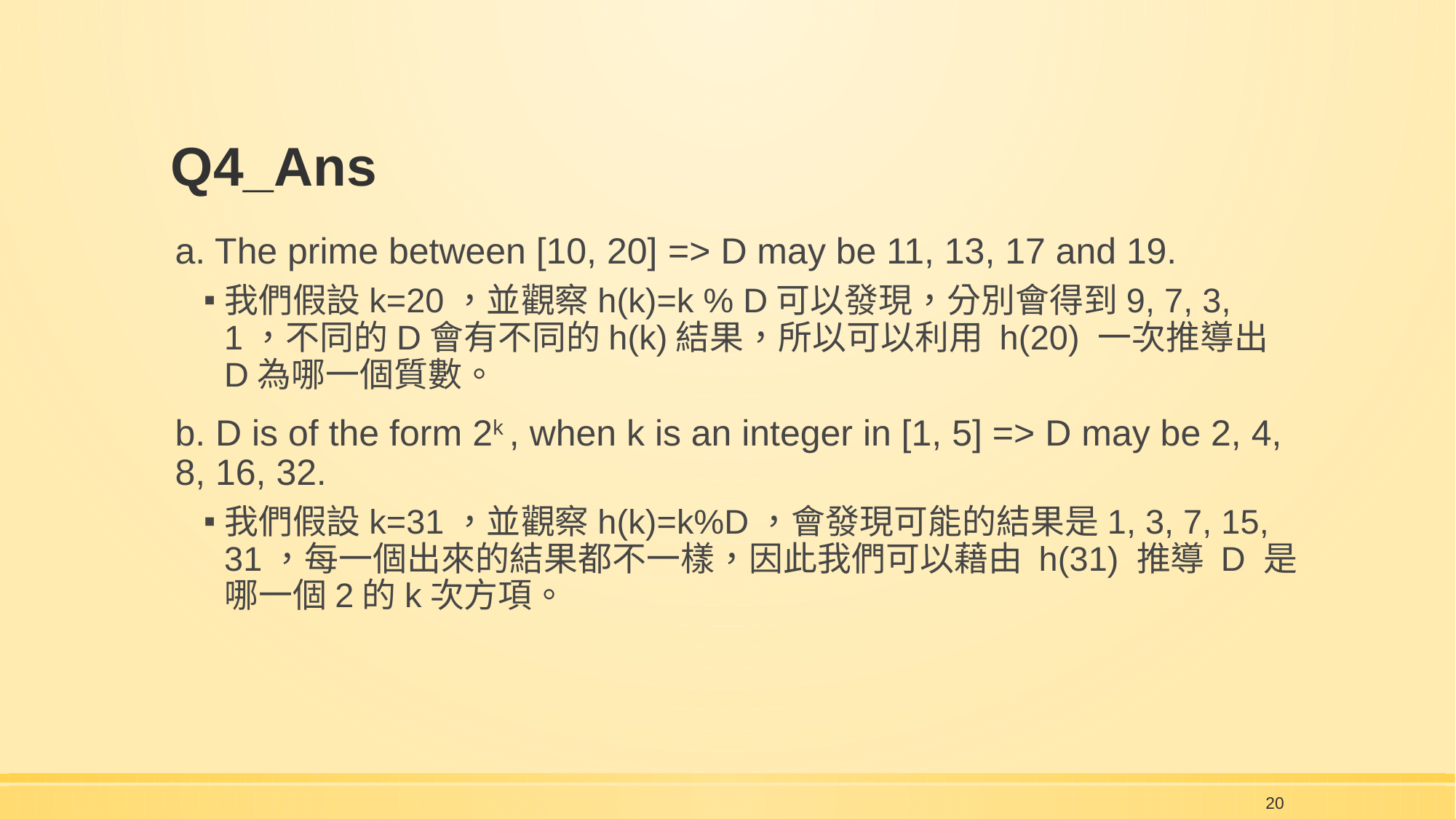

# Q4_Ans
a. The prime between [10, 20] => D may be 11, 13, 17 and 19.
我們假設k=20，並觀察h(k)=k % D可以發現，分別會得到9, 7, 3, 1，不同的D會有不同的h(k)結果，所以可以利用 h(20) 一次推導出D為哪一個質數。
b. D is of the form 2k , when k is an integer in [1, 5] => D may be 2, 4, 8, 16, 32.
我們假設k=31，並觀察h(k)=k%D，會發現可能的結果是1, 3, 7, 15, 31，每一個出來的結果都不一樣，因此我們可以藉由 h(31) 推導 D 是哪一個2的k次方項。

20